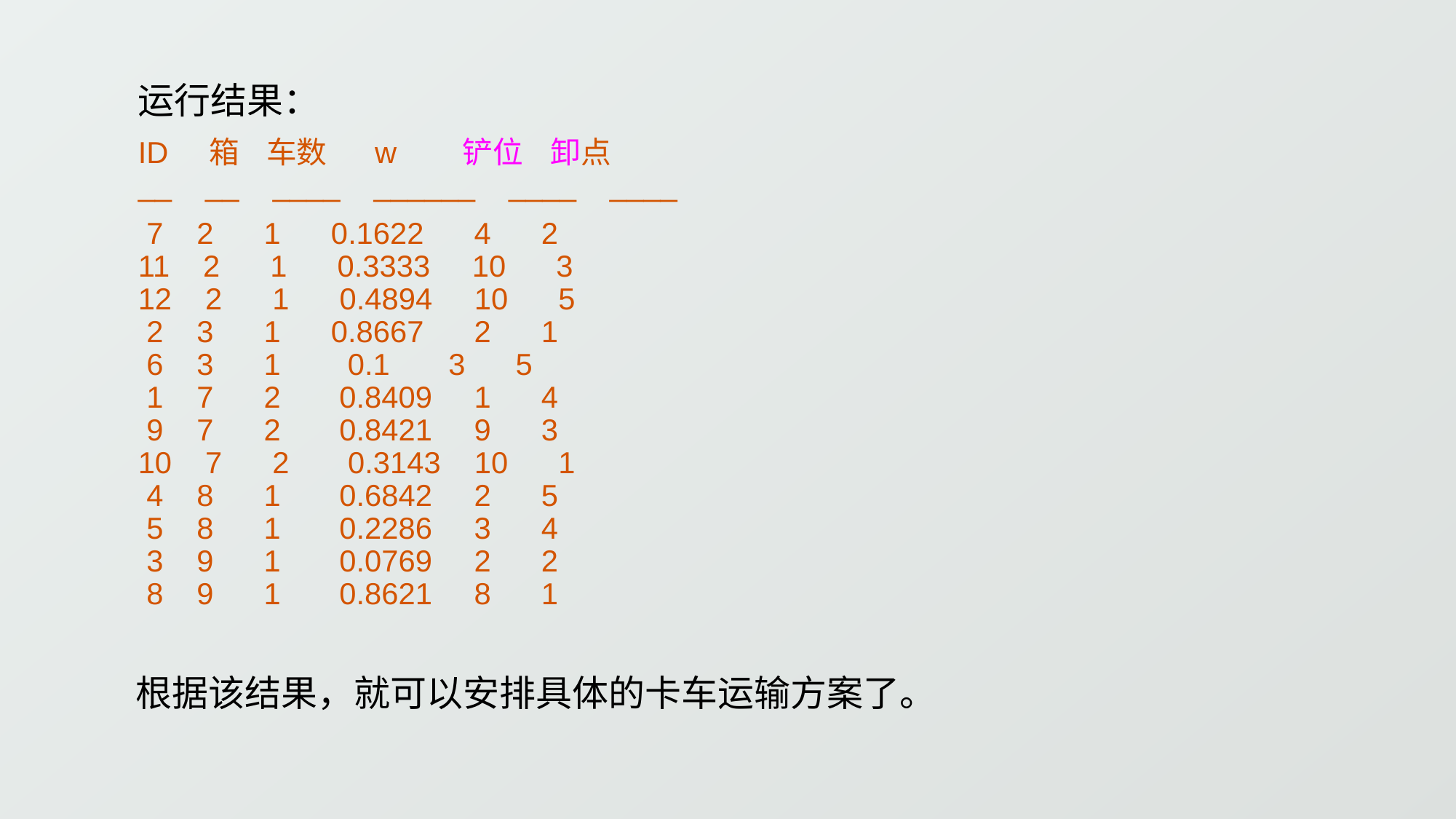

运行结果：
ID    箱    车数      w       铲位    卸点
__    __    ____    ______    ____    ____
 7    2      1      0.1622      4      2  
11    2      1      0.3333     10      3  
12    2      1      0.4894     10      5  
 2    3      1      0.8667      2      1  
 6    3      1        0.1       3      5  
 1    7      2       0.8409     1      4  
 9    7      2       0.8421     9      3  
10    7      2       0.3143    10      1  
 4    8      1       0.6842     2      5  
 5    8      1       0.2286     3      4  
 3    9      1       0.0769     2      2  
 8    9      1       0.8621     8      1
  根据该结果，就可以安排具体的卡车运输方案了。